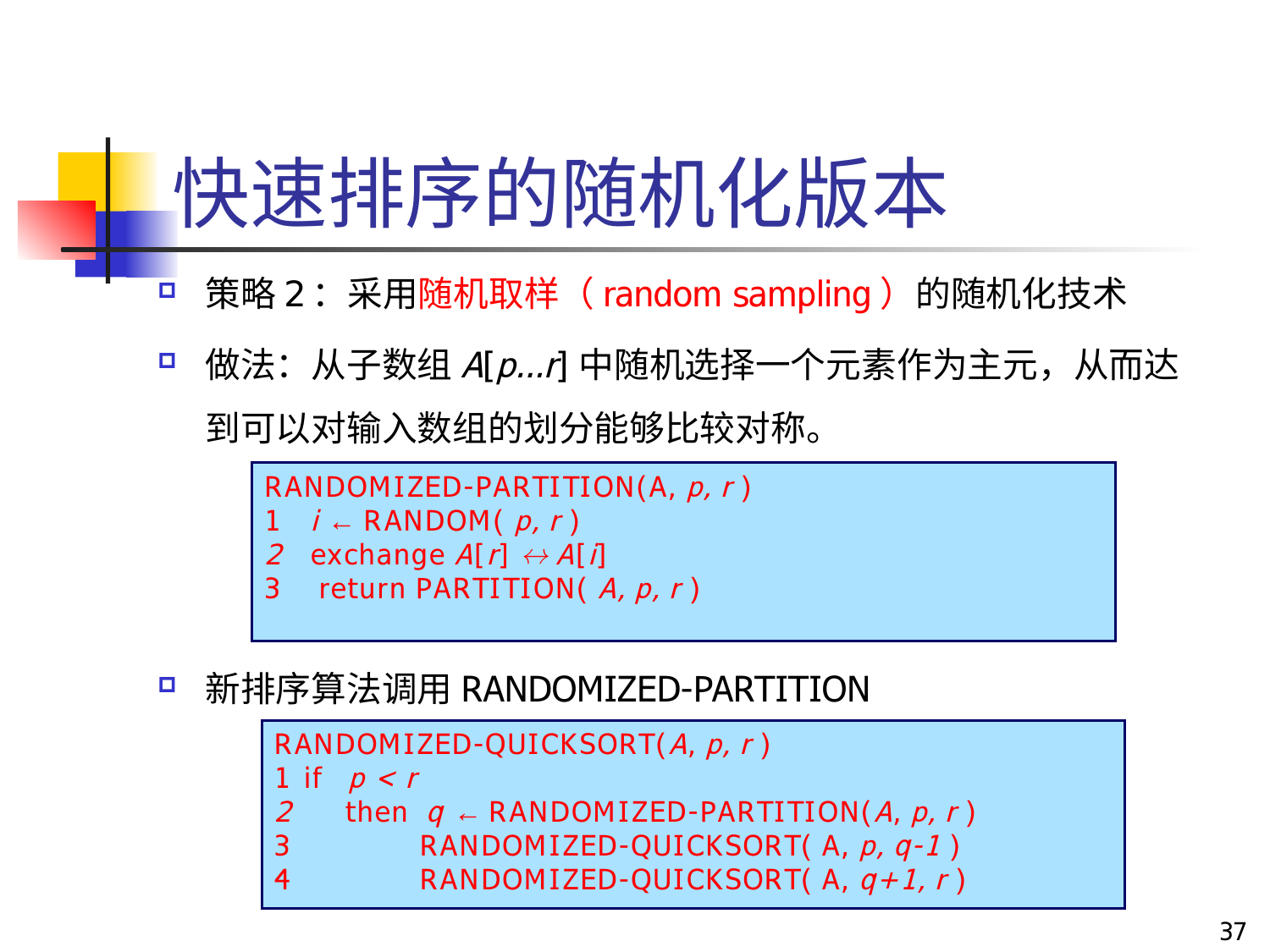

快速排序的随机化版本
策略2：采用随机取样（random sampling）的随机化技术
做法：从子数组A[p…r]中随机选择一个元素作为主元，从而达到可以对输入数组的划分能够比较对称。

新排序算法调用RANDOMIZED-PARTITION

RANDOMIZED-PARTITION(A, p, r )
  i ← RANDOM( p, r )
  exchange A[r] ↔ A[i]
   return PARTITION( A, p, r )
RANDOMIZED-QUICKSORT(A, p, r )
if   p < r
     then  q ← RANDOMIZED-PARTITION(A, p, r )
              RANDOMIZED-QUICKSORT( A, p, q-1 )
              RANDOMIZED-QUICKSORT( A, q+1, r )
37